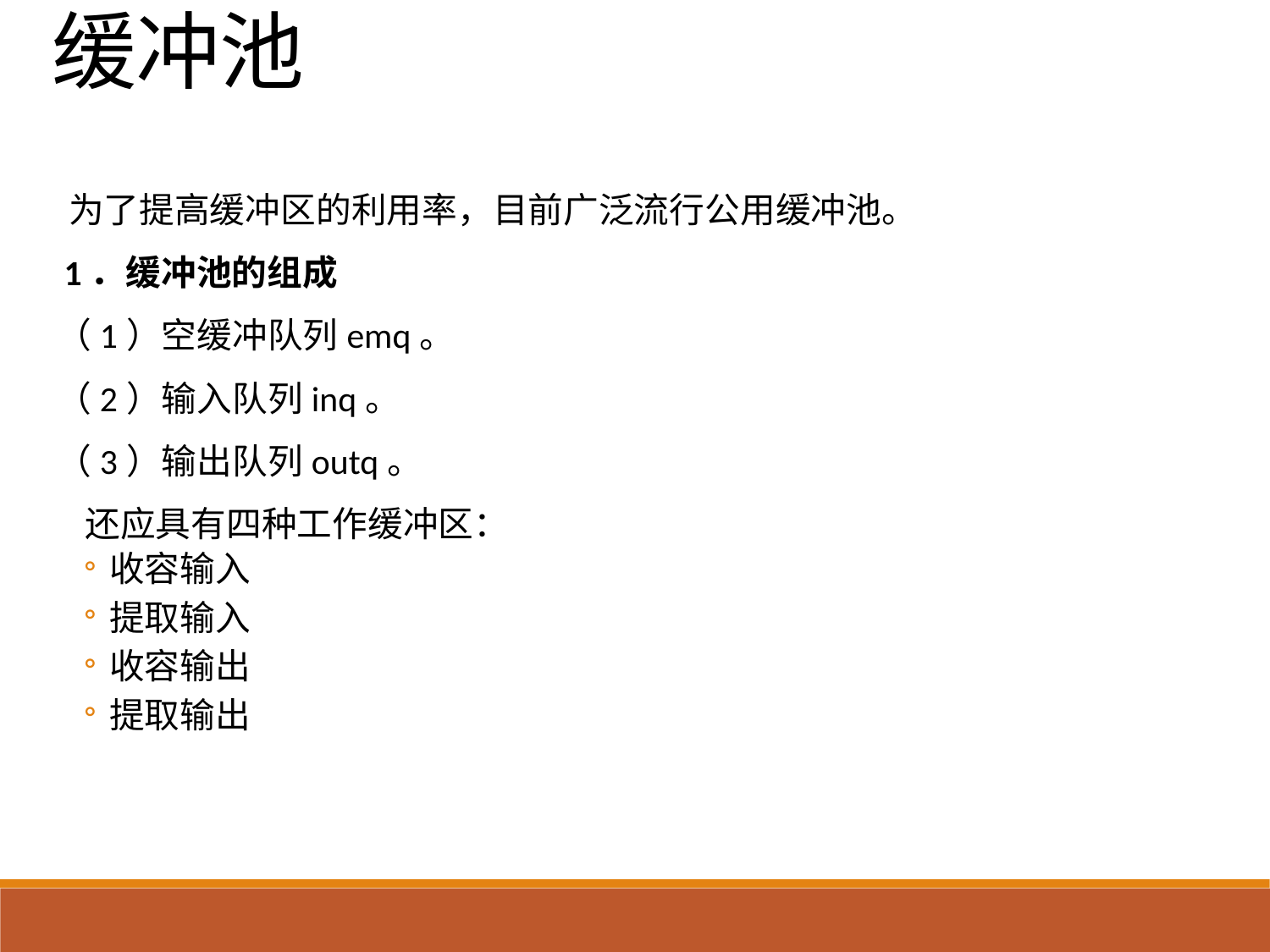

缓冲池
为了提高缓冲区的利用率，目前广泛流行公用缓冲池。
 1．缓冲池的组成
（1）空缓冲队列emq。
（2）输入队列inq。
（3）输出队列outq。
 还应具有四种工作缓冲区：
收容输入
提取输入
收容输出
提取输出